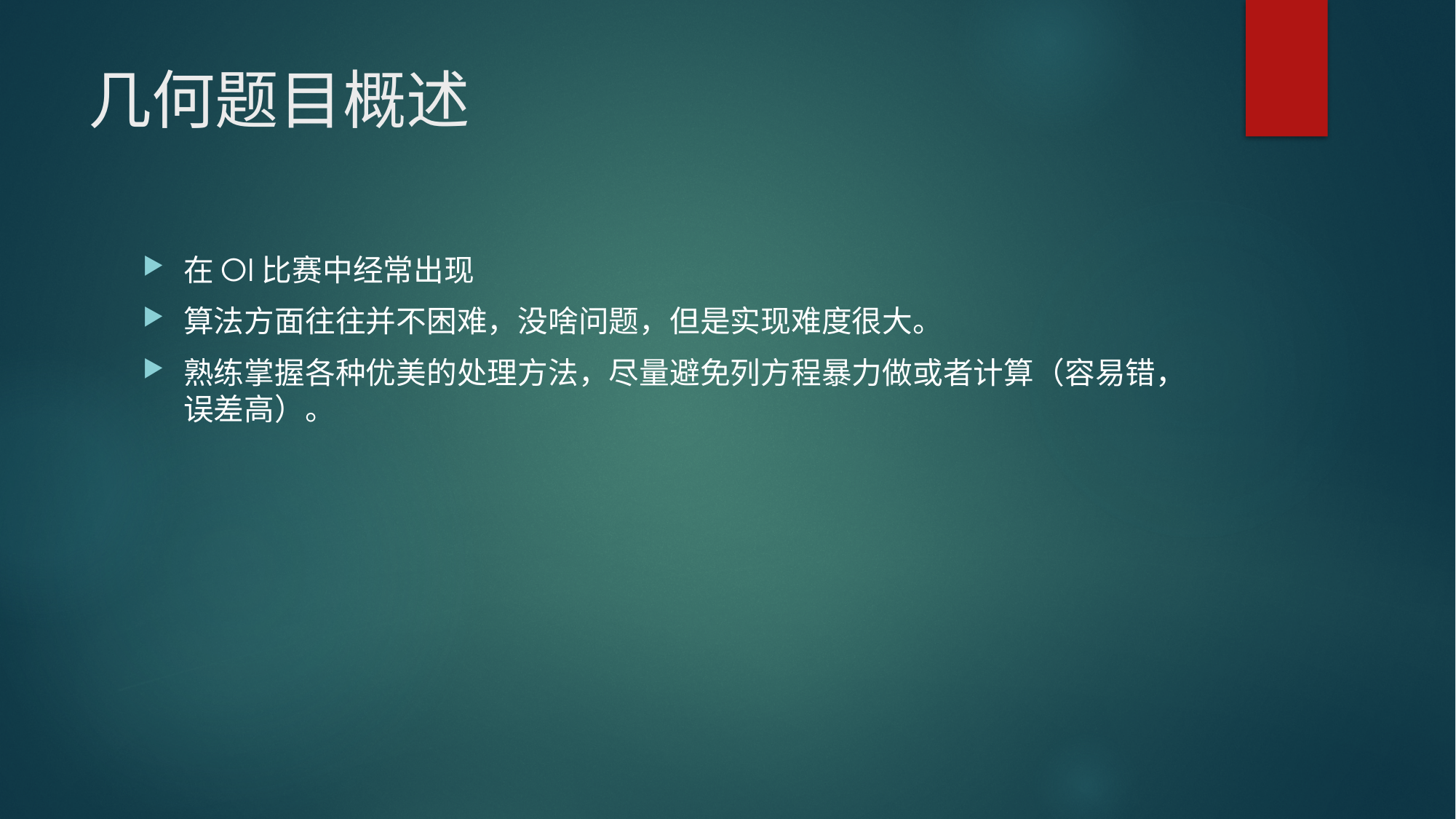

# 几何题目概述
在OI比赛中经常出现
算法方面往往并不困难，没啥问题，但是实现难度很大。
熟练掌握各种优美的处理方法，尽量避免列方程暴力做或者计算（容易错，误差高）。